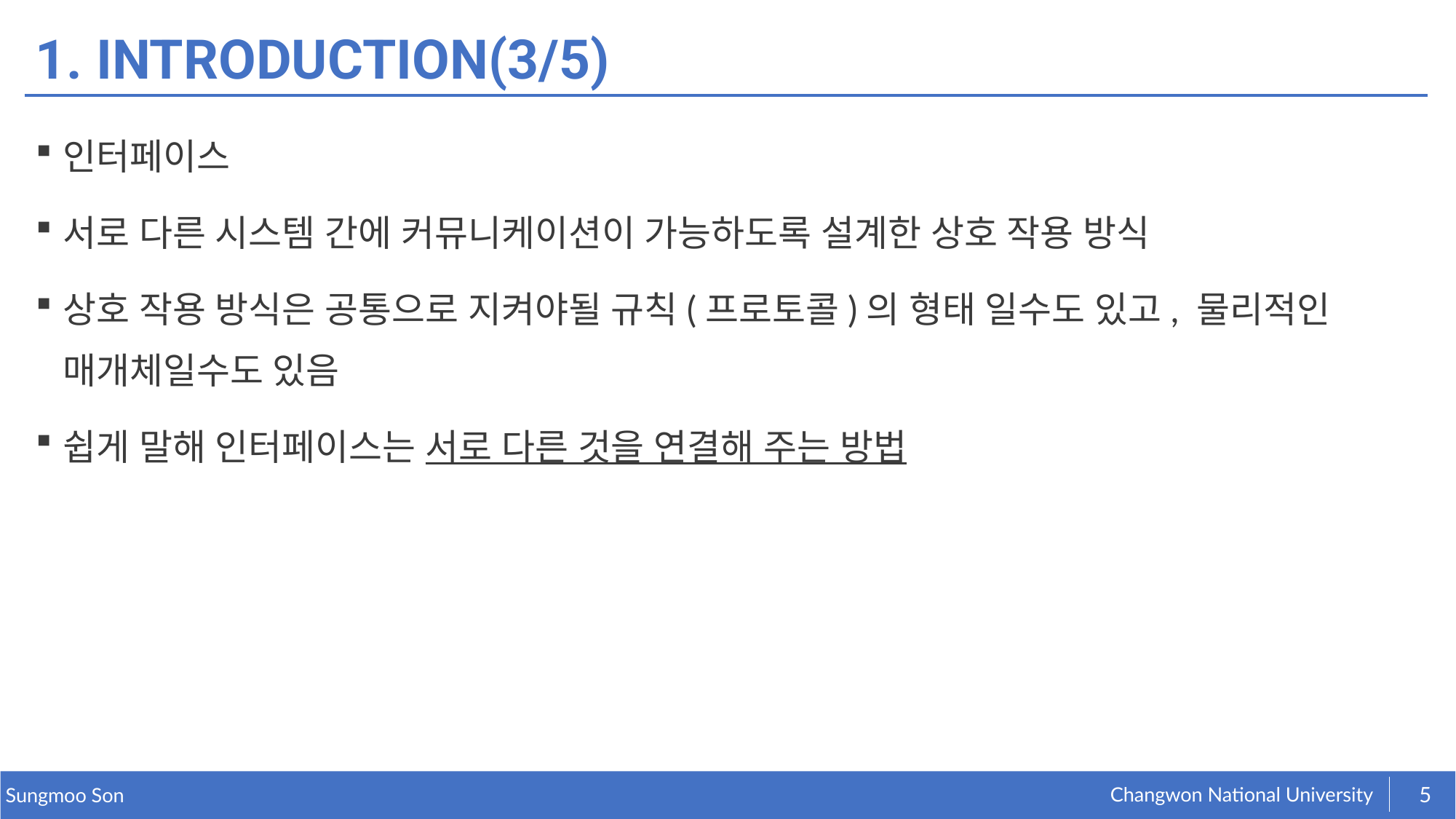

# 1. INTRODUCTION(3/5)
인터페이스
서로 다른 시스템 간에 커뮤니케이션이 가능하도록 설계한 상호 작용 방식
상호 작용 방식은 공통으로 지켜야될 규칙(프로토콜)의 형태 일수도 있고, 물리적인 매개체일수도 있음
쉽게 말해 인터페이스는 서로 다른 것을 연결해 주는 방법

5